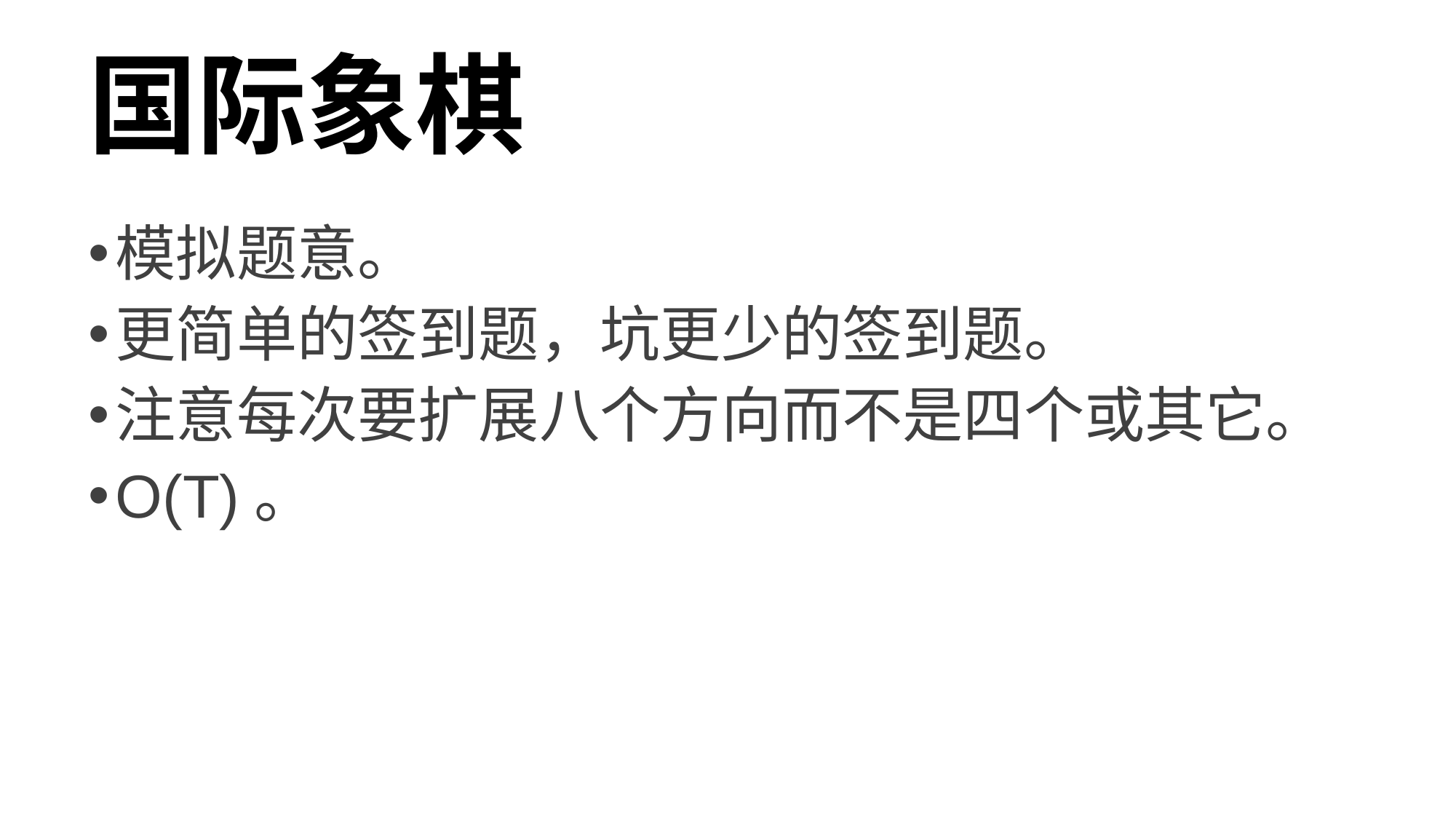

# 国际象棋
模拟题意。
更简单的签到题，坑更少的签到题。
注意每次要扩展八个方向而不是四个或其它。
O(T)。